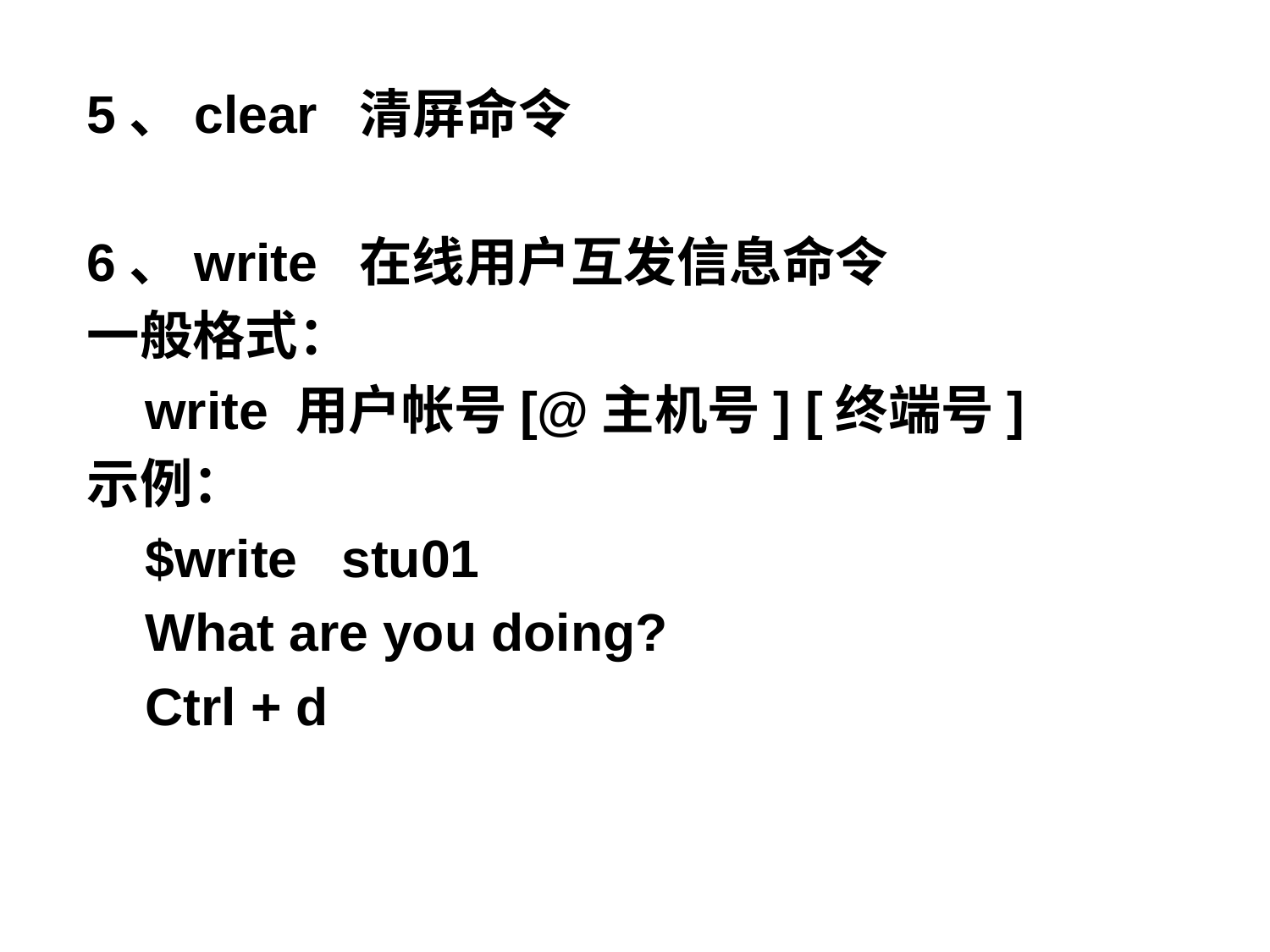

# 5、clear  清屏命令

6、write  在线用户互发信息命令
一般格式：
    write 用户帐号[@主机号] [终端号]
示例：
    $write   stu01
    What are you doing?
    Ctrl + d